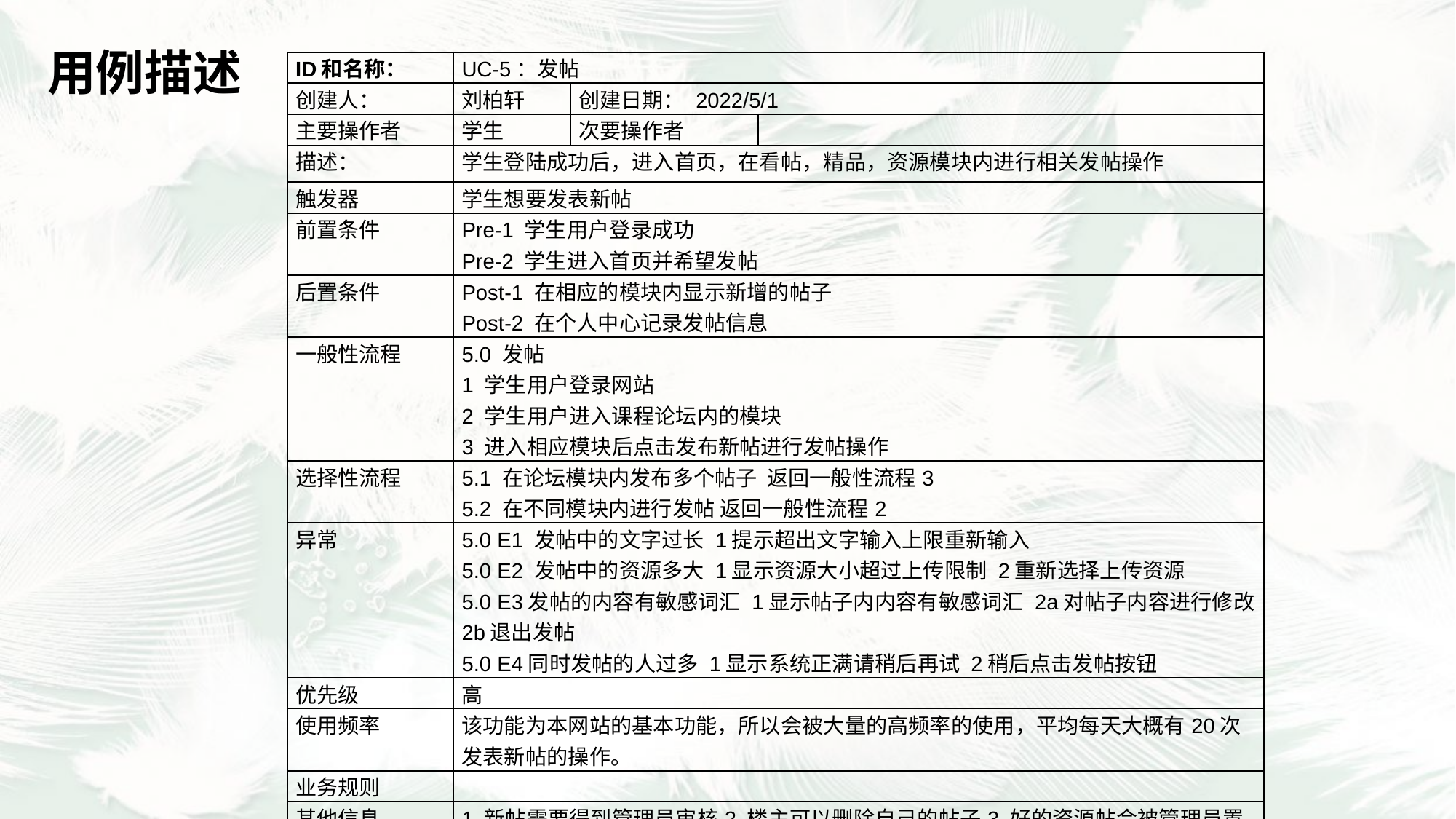

用例描述
| ID和名称： | UC-5：发帖 |  |  |
| --- | --- | --- | --- |
| 创建人： | 刘柏轩 | 创建日期： 2022/5/1 |  |
| 主要操作者 | 学生 | 次要操作者 |  |
| 描述： | 学生登陆成功后，进入首页，在看帖，精品，资源模块内进行相关发帖操作 |  |  |
| 触发器 | 学生想要发表新帖 |  |  |
| 前置条件 | Pre-1 学生用户登录成功 Pre-2 学生进入首页并希望发帖 |  |  |
| 后置条件 | Post-1 在相应的模块内显示新增的帖子 Post-2 在个人中心记录发帖信息 |  |  |
| 一般性流程 | 5.0 发帖 1 学生用户登录网站 2 学生用户进入课程论坛内的模块 3 进入相应模块后点击发布新帖进行发帖操作 |  |  |
| 选择性流程 | 5.1 在论坛模块内发布多个帖子 返回一般性流程3 5.2 在不同模块内进行发帖 返回一般性流程2 |  |  |
| 异常 | 5.0 E1 发帖中的文字过长 1提示超出文字输入上限重新输入 5.0 E2 发帖中的资源多大 1显示资源大小超过上传限制 2重新选择上传资源 5.0 E3发帖的内容有敏感词汇 1显示帖子内内容有敏感词汇 2a对帖子内容进行修改 2b退出发帖 5.0 E4同时发帖的人过多 1显示系统正满请稍后再试 2稍后点击发帖按钮 |  |  |
| 优先级 | 高 |  |  |
| 使用频率 | 该功能为本网站的基本功能，所以会被大量的高频率的使用，平均每天大概有20次发表新帖的操作。 |  |  |
| 业务规则 |  |  |  |
| 其他信息 | 1.新帖需要得到管理员审核2.楼主可以删除自己的帖子3.好的资源帖会被管理员置顶 |  |  |
| 假设 | 假设每天大概有20操作，并行操作为5 |  |  |